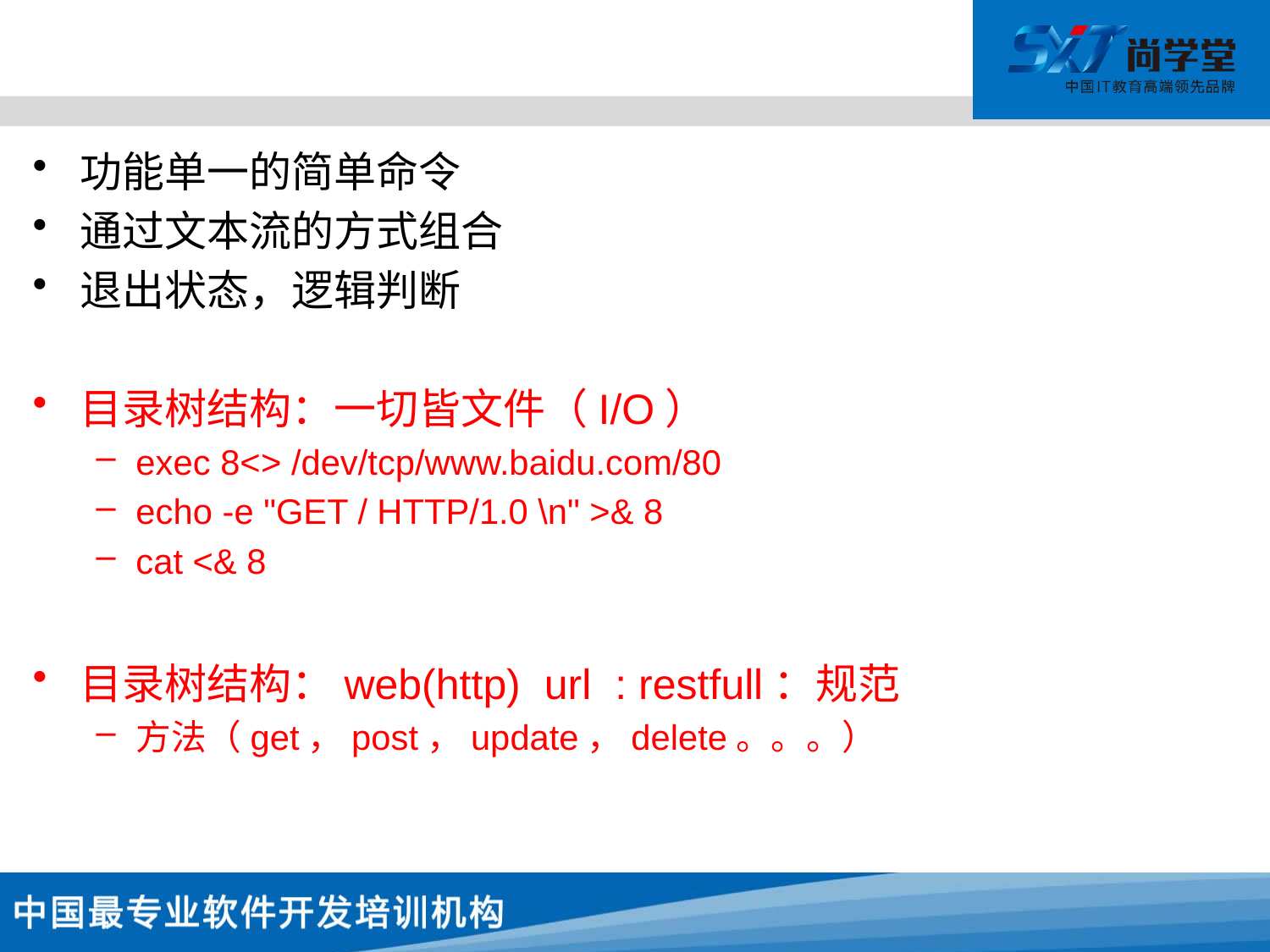

#
功能单一的简单命令
通过文本流的方式组合
退出状态，逻辑判断

目录树结构：一切皆文件（I/O）
exec 8<> /dev/tcp/www.baidu.com/80
echo -e "GET / HTTP/1.0 \n" >& 8
cat <& 8

目录树结构：web(http)  url  : restfull：规范
方法（get，post，update，delete。。。）